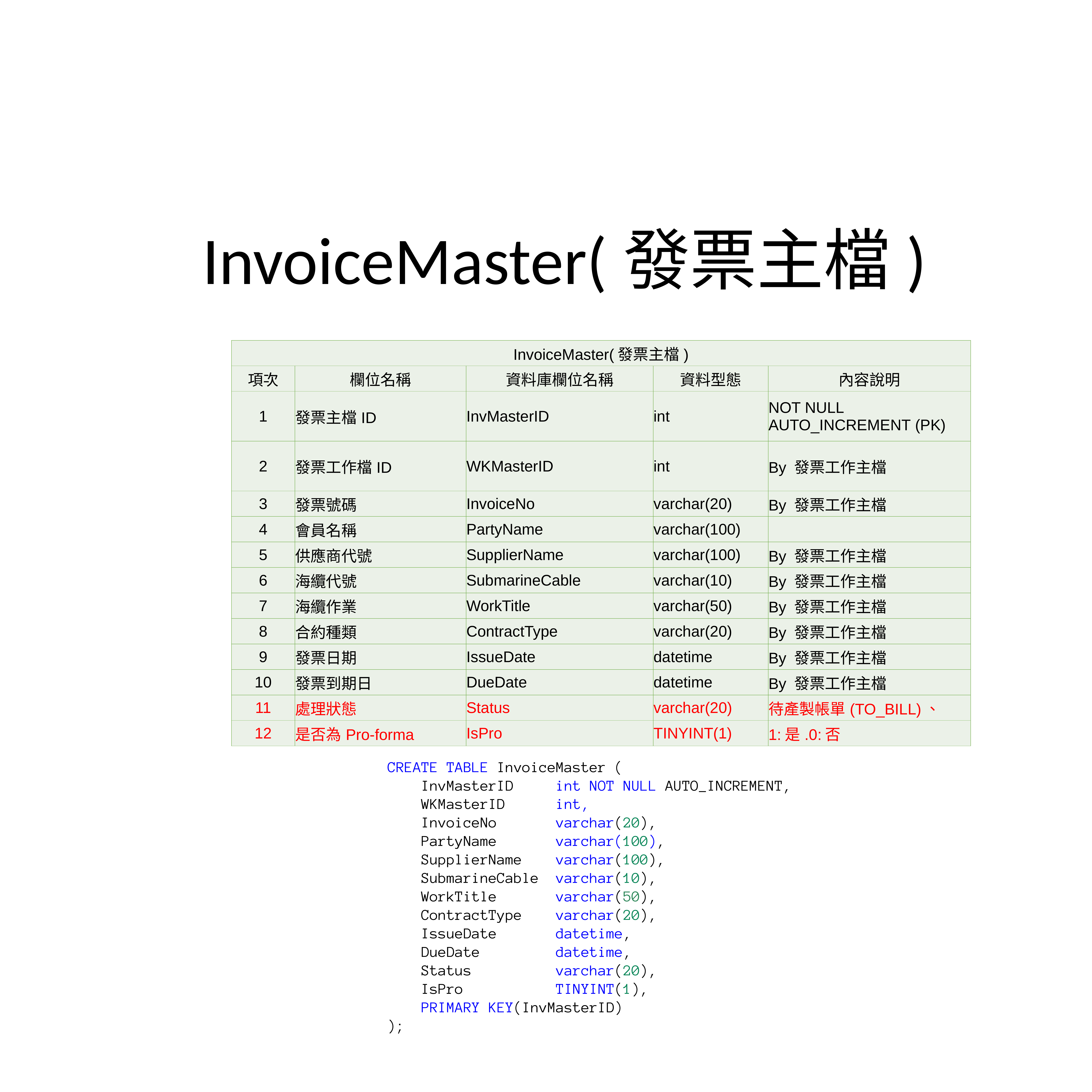

InvoiceMaster(發票主檔)
| InvoiceMaster(發票主檔) |  |  |  |  |
| --- | --- | --- | --- | --- |
| 項次 | 欄位名稱 | 資料庫欄位名稱 | 資料型態 | 內容說明 |
| 1 | 發票主檔ID | InvMasterID | int | NOT NULL AUTO\_INCREMENT (PK) |
| 2 | 發票工作檔ID | WKMasterID | int | By 發票工作主檔 |
| 3 | 發票號碼 | InvoiceNo | varchar(20) | By 發票工作主檔 |
| 4 | 會員名稱 | PartyName | varchar(100) |  |
| 5 | 供應商代號 | SupplierName | varchar(100) | By 發票工作主檔 |
| 6 | 海纜代號 | SubmarineCable | varchar(10) | By 發票工作主檔 |
| 7 | 海纜作業 | WorkTitle | varchar(50) | By 發票工作主檔 |
| 8 | 合約種類 | ContractType | varchar(20) | By 發票工作主檔 |
| 9 | 發票日期 | IssueDate | datetime | By 發票工作主檔 |
| 10 | 發票到期日 | DueDate | datetime | By 發票工作主檔 |
| 11 | 處理狀態 | Status | varchar(20) | 待產製帳單(TO\_BILL)、 |
| 12 | 是否為Pro-forma | IsPro | TINYINT(1) | 1:是.0:否 |
CREATE TABLE InvoiceMaster (
    InvMasterID     int NOT NULL AUTO_INCREMENT,
    WKMasterID      int,
    InvoiceNo       varchar(20),
    PartyName       varchar(100),
    SupplierName    varchar(100),
    SubmarineCable  varchar(10),
    WorkTitle       varchar(50),
    ContractType    varchar(20),
    IssueDate       datetime,
    DueDate         datetime,
    Status          varchar(20),
    IsPro           TINYINT(1),
    PRIMARY KEY(InvMasterID)
);